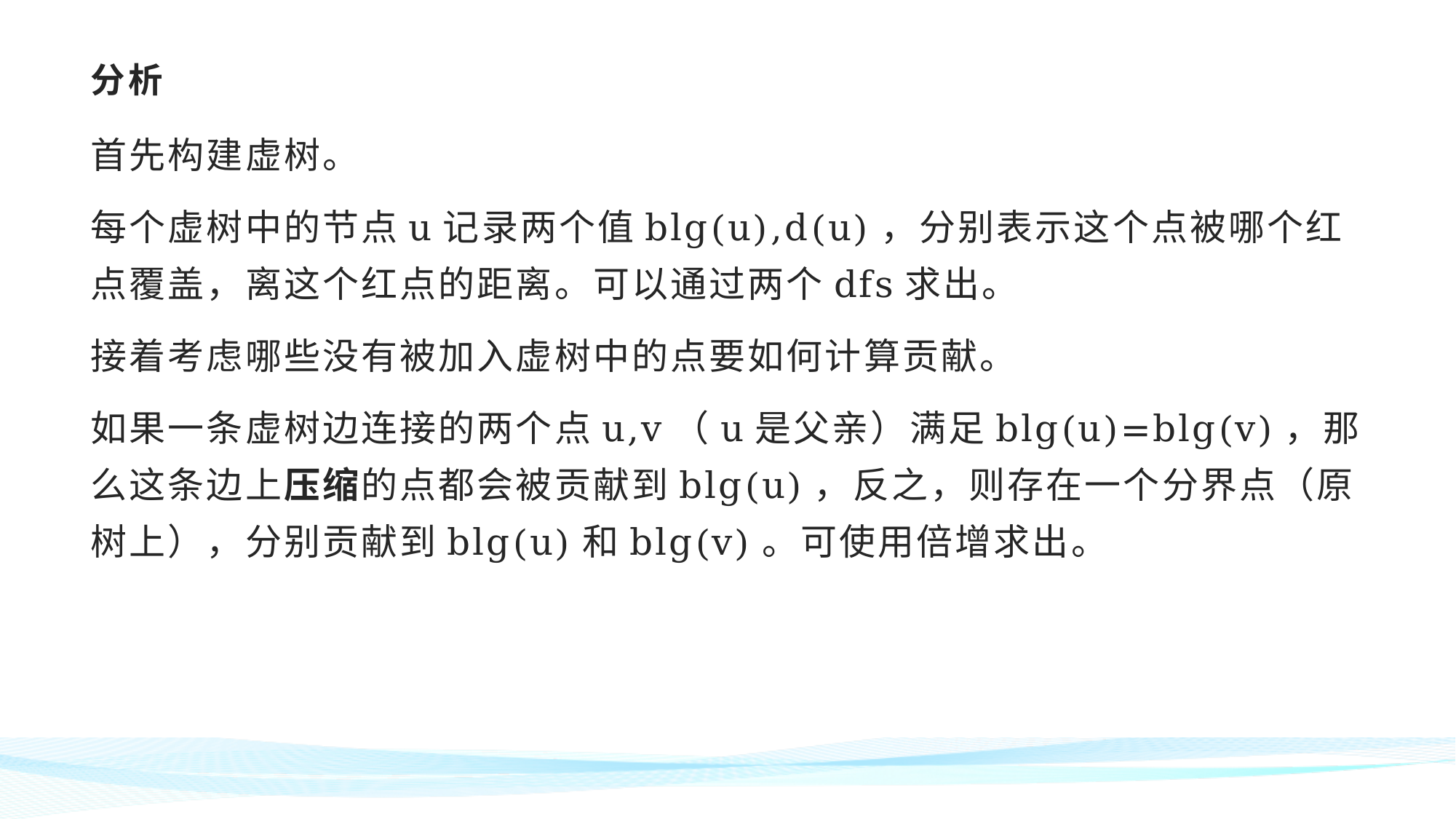

# 分析
首先构建虚树。
每个虚树中的节点u记录两个值blg(u),d(u)，分别表示这个点被哪个红点覆盖，离这个红点的距离。可以通过两个dfs求出。
接着考虑哪些没有被加入虚树中的点要如何计算贡献。
如果一条虚树边连接的两个点u,v（u是父亲）满足blg(u)=blg(v)，那么这条边上压缩的点都会被贡献到blg(u)，反之，则存在一个分界点（原树上），分别贡献到blg(u)和blg(v)。可使用倍增求出。